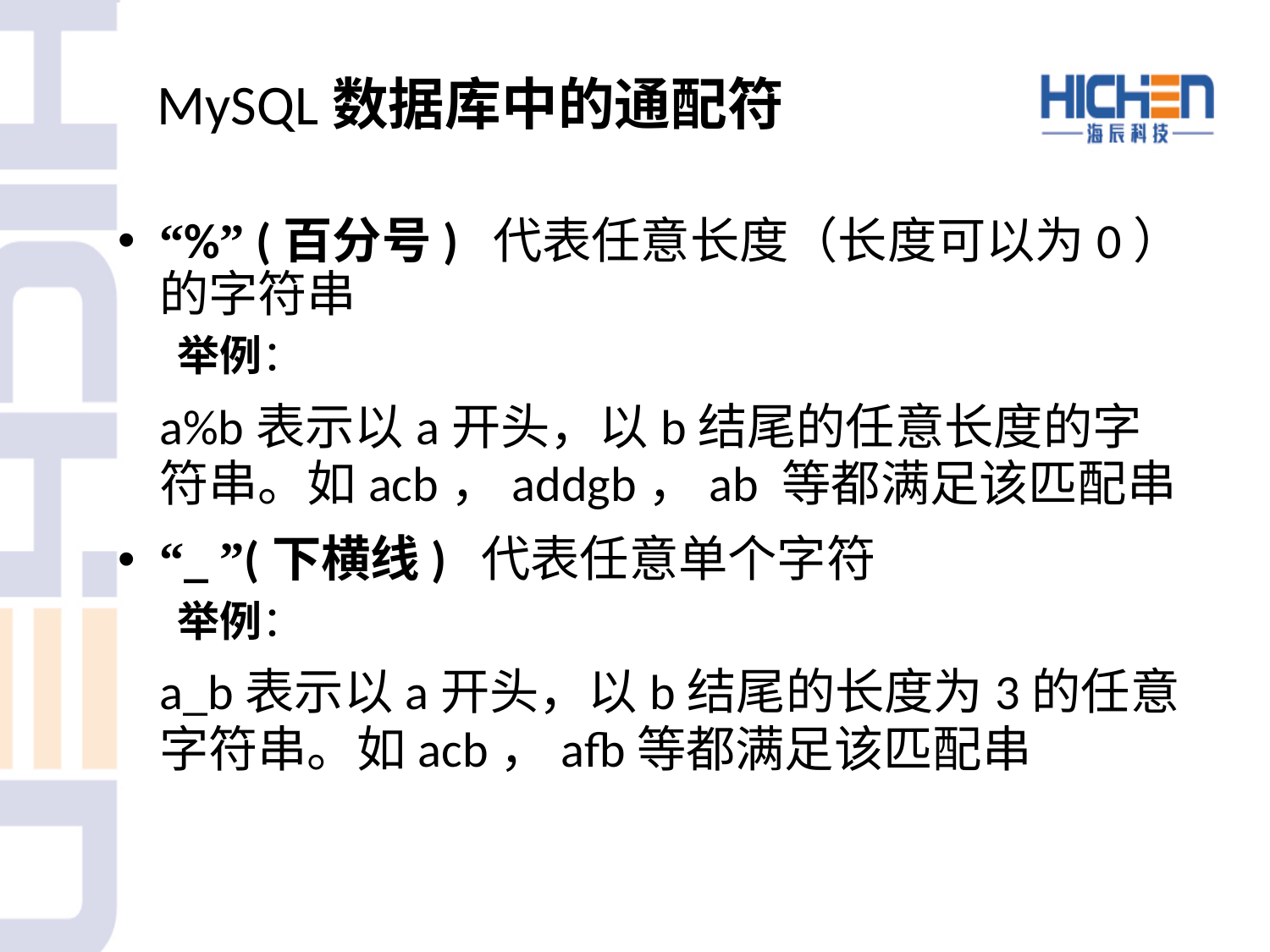

# MySQL数据库中的通配符
“%” (百分号)  代表任意长度（长度可以为0）的字符串
举例：
	a%b表示以a开头，以b结尾的任意长度的字符串。如acb，addgb，ab 等都满足该匹配串
“_ ”(下横线)  代表任意单个字符
举例：
	a_b表示以a开头，以b结尾的长度为3的任意字符串。如acb，afb等都满足该匹配串